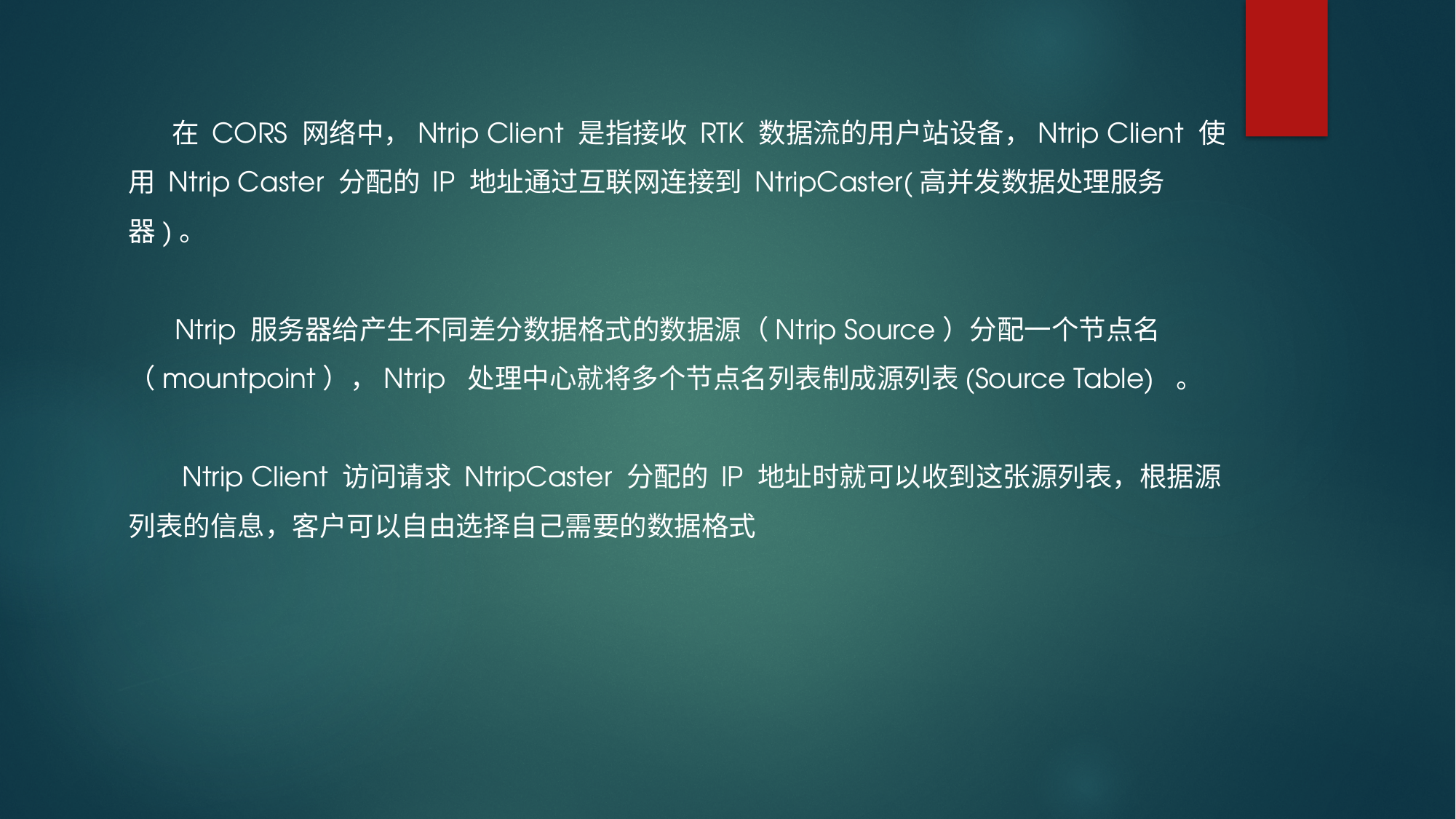

在 CORS 网络中，Ntrip Client 是指接收 RTK 数据流的用户站设备，Ntrip Client 使用 Ntrip Caster 分配的 IP 地址通过互联网连接到 NtripCaster(高并发数据处理服务器)。

      Ntrip 服务器给产生不同差分数据格式的数据源（Ntrip Source）分配一个节点名（mountpoint），Ntrip  处理中心就将多个节点名列表制成源列表(Source Table)  。

       Ntrip Client 访问请求 NtripCaster 分配的 IP 地址时就可以收到这张源列表，根据源列表的信息，客户可以自由选择自己需要的数据格式